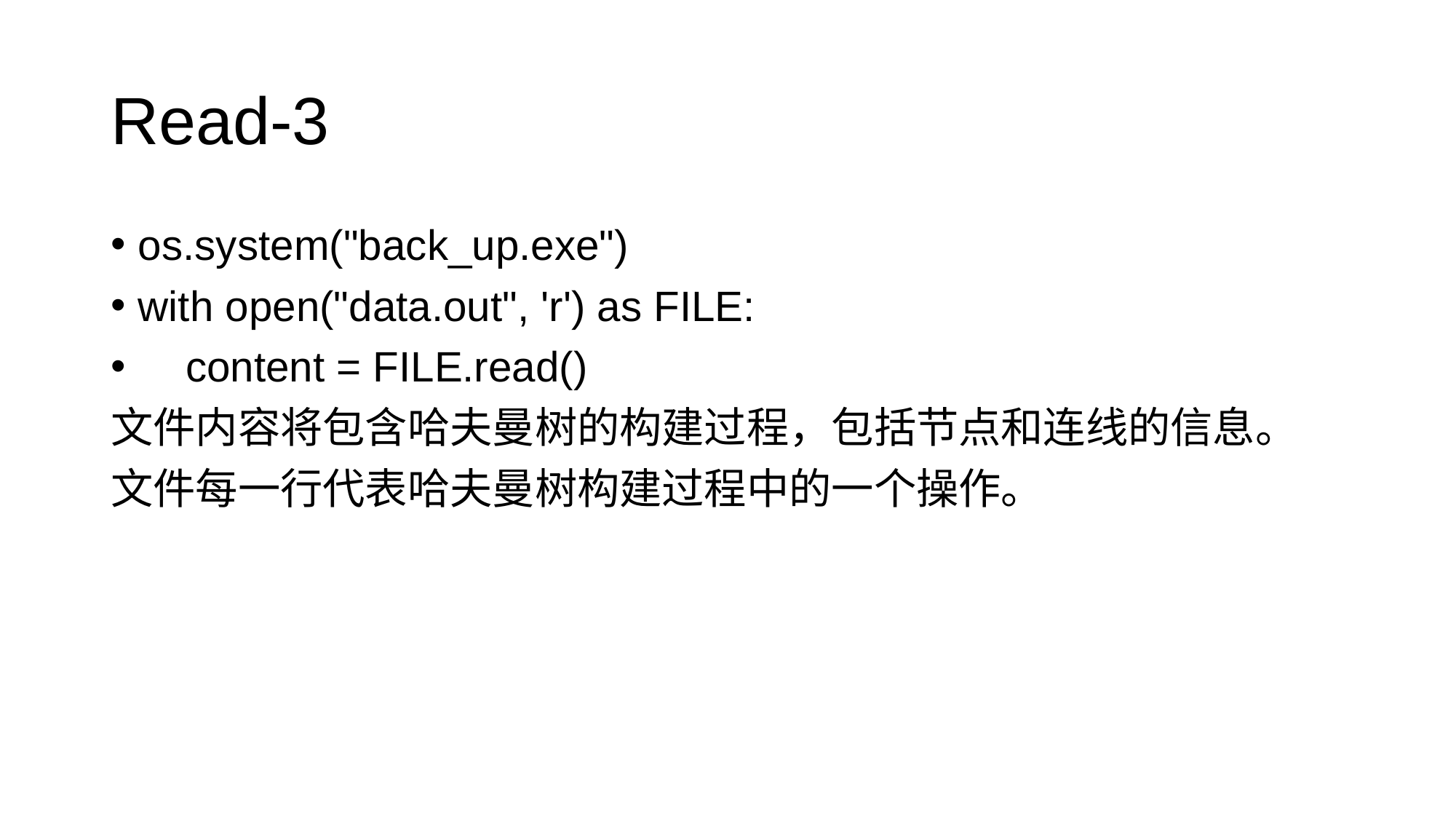

# Read-3
os.system("back_up.exe")
with open("data.out", 'r') as FILE:
    content = FILE.read()
文件内容将包含哈夫曼树的构建过程，包括节点和连线的信息。
文件每一行代表哈夫曼树构建过程中的一个操作。